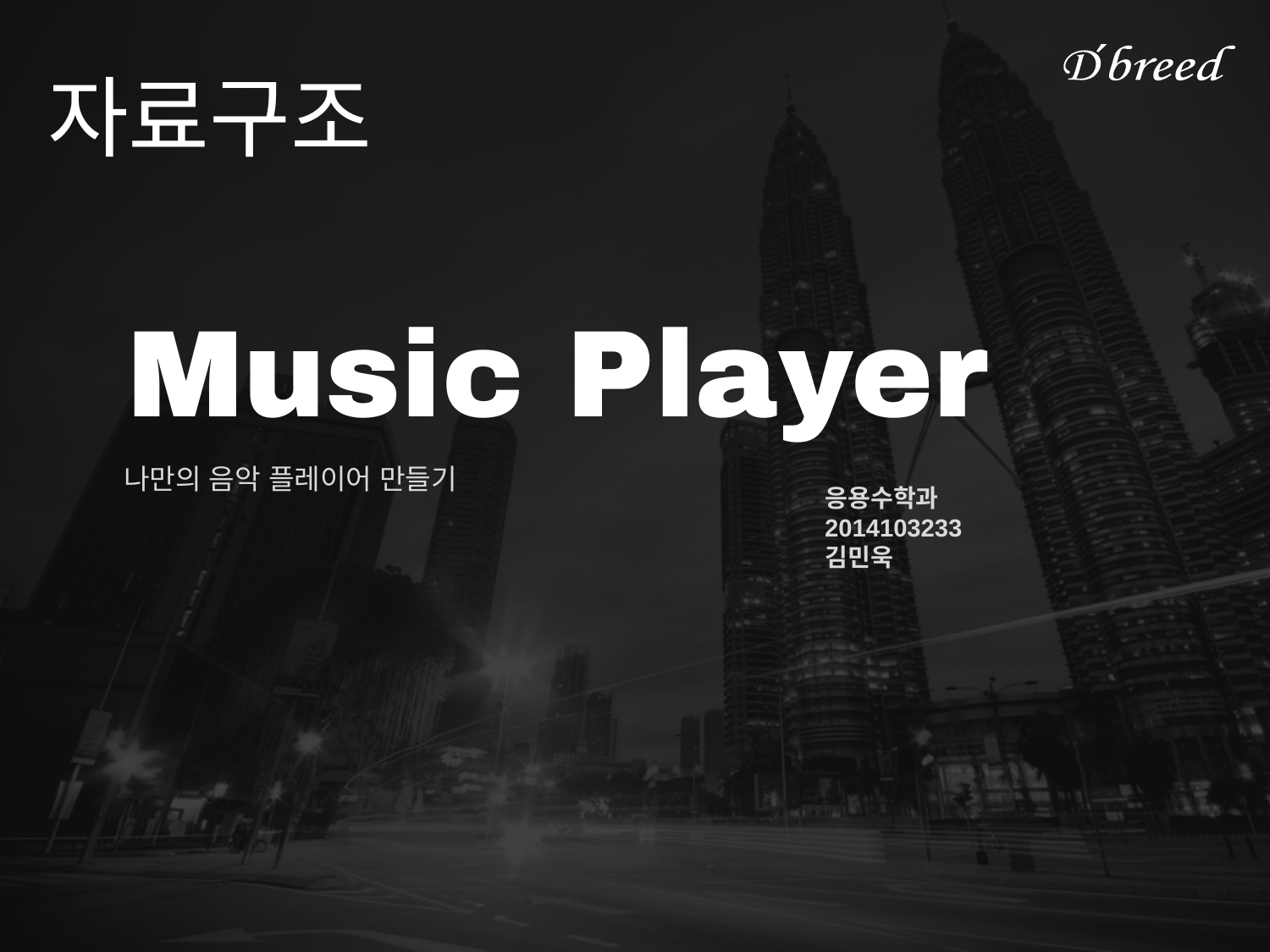

자료구조
Music Player
나만의 음악 플레이어 만들기
응용수학과
2014103233
김민욱